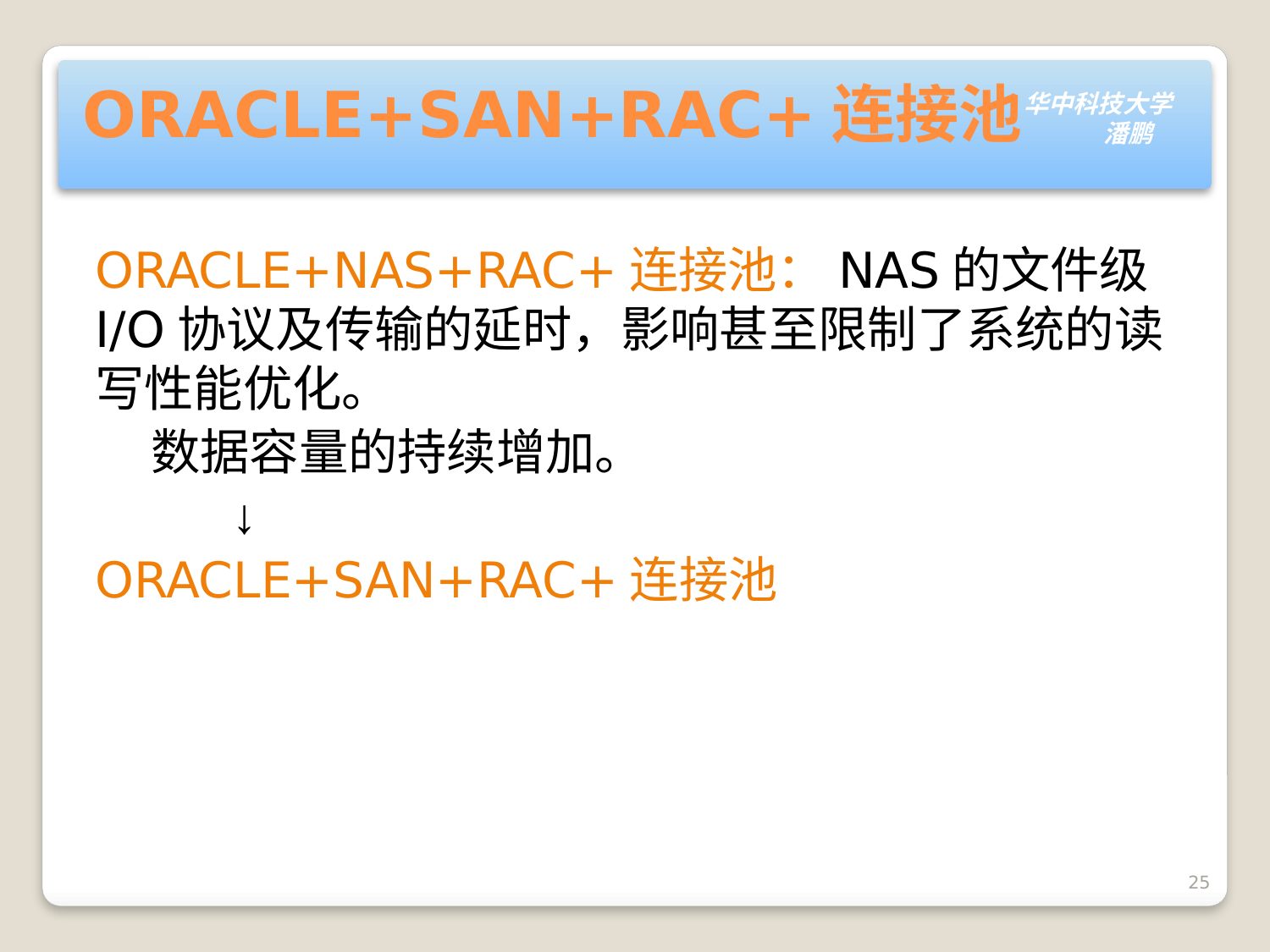

ORACLE+SAN+RAC+连接池
ORACLE+NAS+RAC+连接池：NAS的文件级I/O协议及传输的延时，影响甚至限制了系统的读写性能优化。
    数据容量的持续增加。
          ↓
ORACLE+SAN+RAC+连接池
25